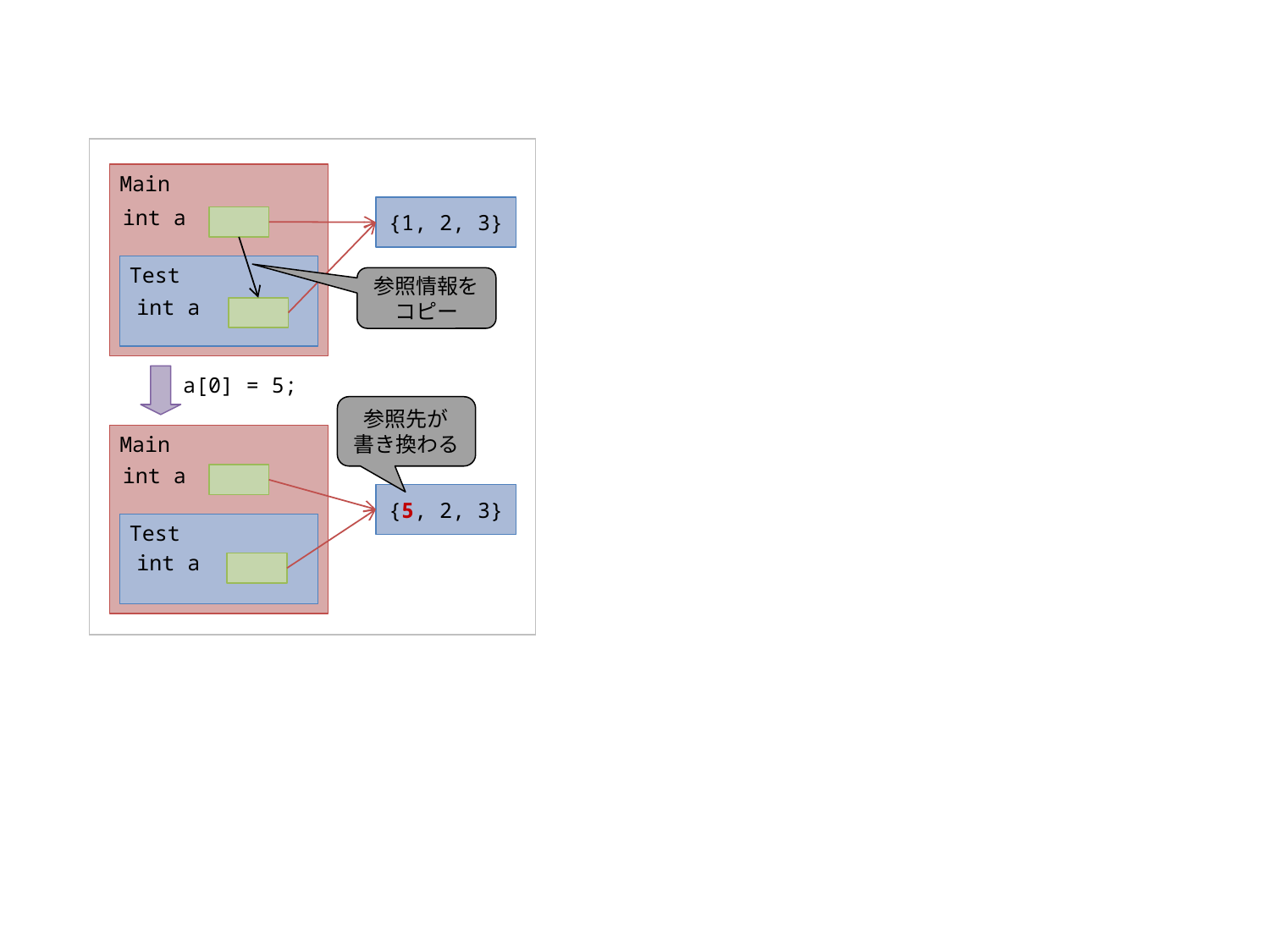

Main
{1, 2, 3}
int a

Test

参照情報をコピー
int a

a[0] = 5;
参照先が
書き換わる
Main

int a

{5, 2, 3}
Test

int a